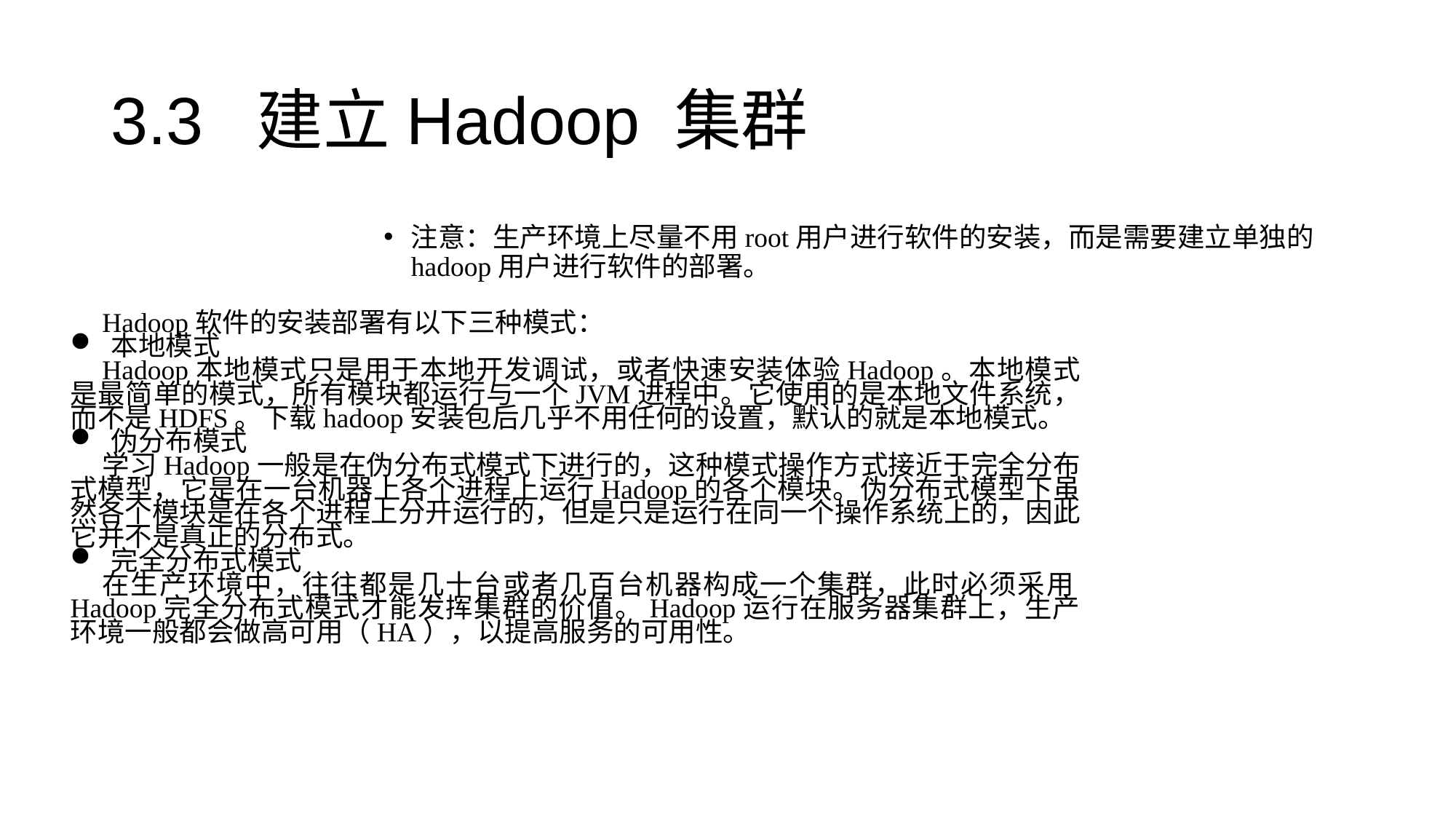

# 3.3  建立Hadoop 集群
注意：生产环境上尽量不用root用户进行软件的安装，而是需要建立单独的hadoop用户进行软件的部署。
Hadoop软件的安装部署有以下三种模式：
本地模式
Hadoop本地模式只是用于本地开发调试，或者快速安装体验Hadoop。本地模式是最简单的模式，所有模块都运行与一个JVM进程中。它使用的是本地文件系统，而不是HDFS。下载hadoop安装包后几乎不用任何的设置，默认的就是本地模式。
伪分布模式
学习Hadoop一般是在伪分布式模式下进行的，这种模式操作方式接近于完全分布式模型，它是在一台机器上各个进程上运行Hadoop的各个模块。伪分布式模型下虽然各个模块是在各个进程上分开运行的，但是只是运行在同一个操作系统上的，因此它并不是真正的分布式。
完全分布式模式
在生产环境中，往往都是几十台或者几百台机器构成一个集群，此时必须采用Hadoop完全分布式模式才能发挥集群的价值。Hadoop运行在服务器集群上，生产环境一般都会做高可用（HA），以提高服务的可用性。